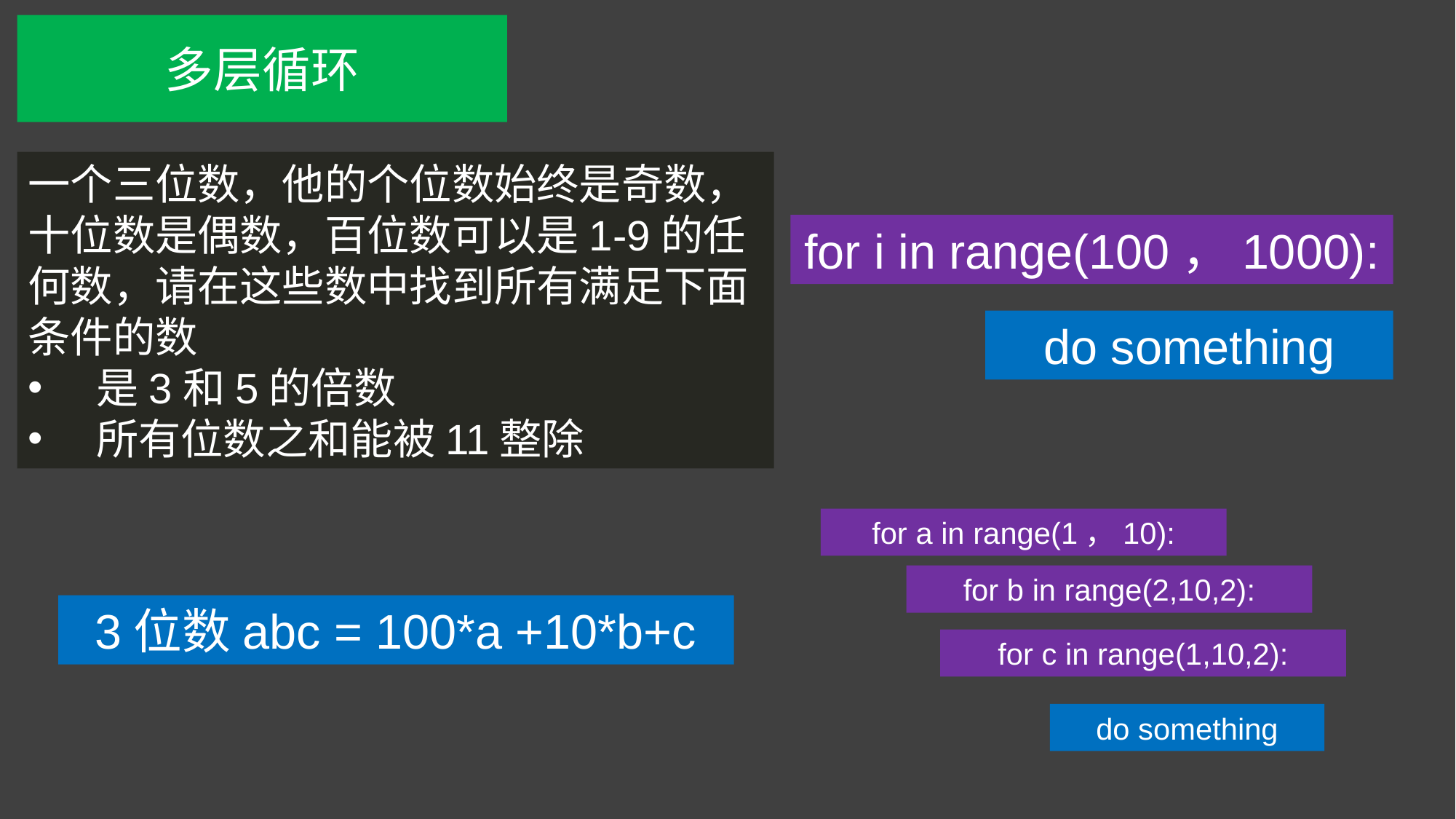

多层循环
一个三位数，他的个位数始终是奇数，十位数是偶数，百位数可以是1-9的任何数，请在这些数中找到所有满足下面条件的数
是3和5的倍数
所有位数之和能被11整除
for i in range(100，1000):
do something
for a in range(1，10):
for b in range(2,10,2):
do something
for c in range(1,10,2):
3位数abc = 100*a +10*b+c